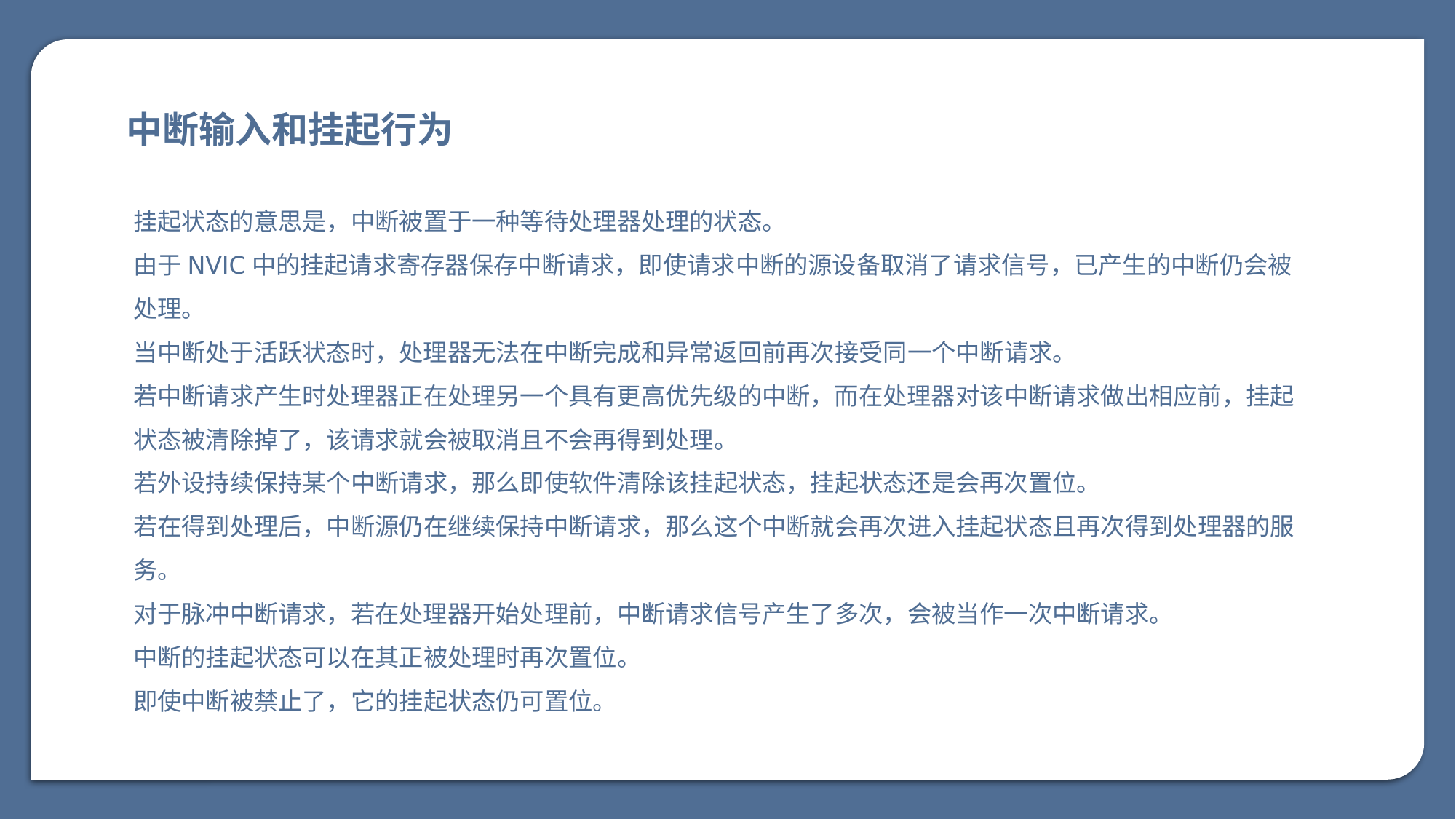

中断输入和挂起行为
挂起状态的意思是，中断被置于一种等待处理器处理的状态。
由于NVIC中的挂起请求寄存器保存中断请求，即使请求中断的源设备取消了请求信号，已产生的中断仍会被处理。
当中断处于活跃状态时，处理器无法在中断完成和异常返回前再次接受同一个中断请求。
若中断请求产生时处理器正在处理另一个具有更高优先级的中断，而在处理器对该中断请求做出相应前，挂起状态被清除掉了，该请求就会被取消且不会再得到处理。
若外设持续保持某个中断请求，那么即使软件清除该挂起状态，挂起状态还是会再次置位。
若在得到处理后，中断源仍在继续保持中断请求，那么这个中断就会再次进入挂起状态且再次得到处理器的服务。
对于脉冲中断请求，若在处理器开始处理前，中断请求信号产生了多次，会被当作一次中断请求。
中断的挂起状态可以在其正被处理时再次置位。
即使中断被禁止了，它的挂起状态仍可置位。